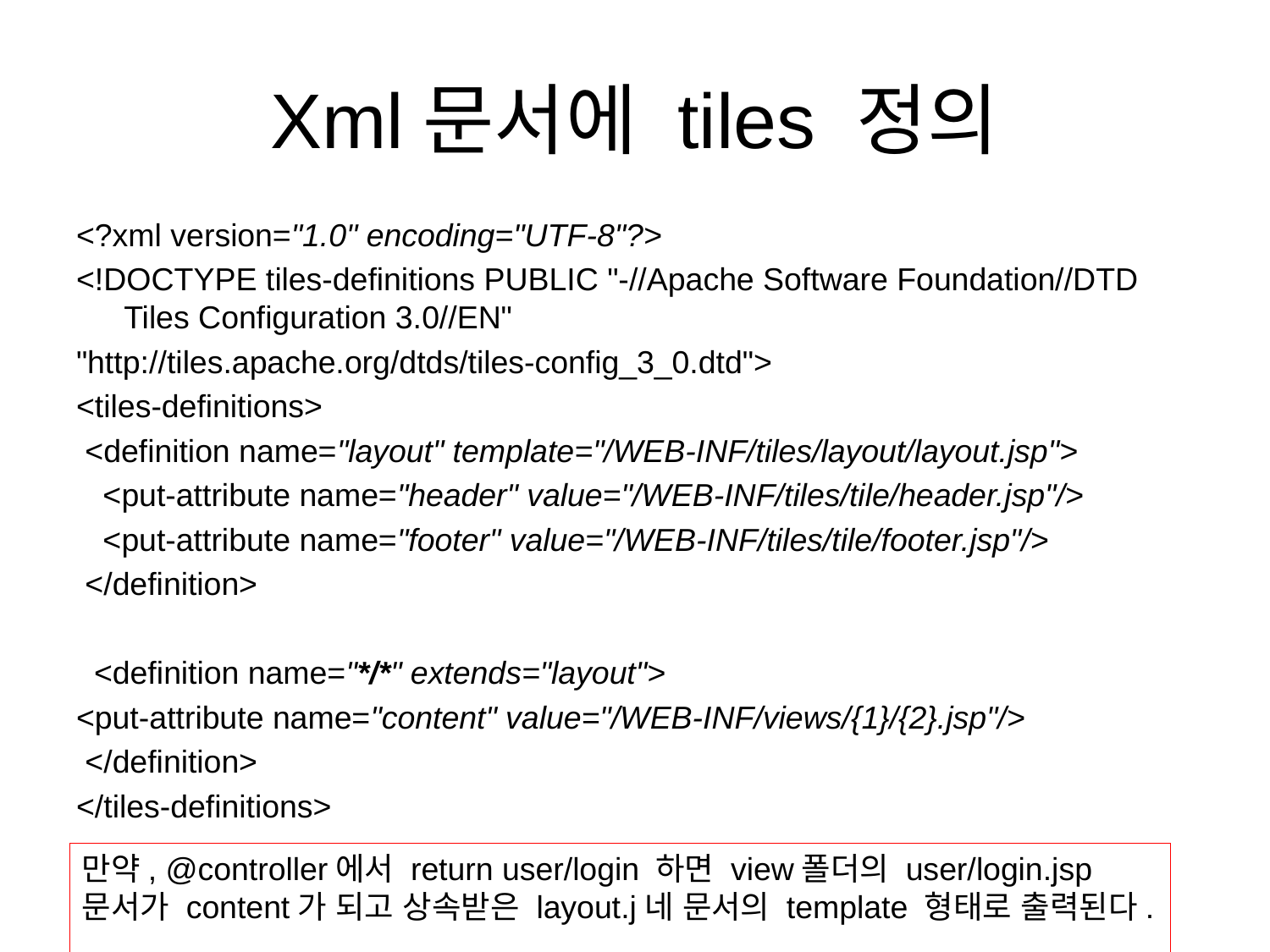

# Xml문서에 tiles 정의
<?xml version="1.0" encoding="UTF-8"?>
<!DOCTYPE tiles-definitions PUBLIC "-//Apache Software Foundation//DTD Tiles Configuration 3.0//EN"
"http://tiles.apache.org/dtds/tiles-config_3_0.dtd">
<tiles-definitions>
 <definition name="layout" template="/WEB-INF/tiles/layout/layout.jsp">
   <put-attribute name="header" value="/WEB-INF/tiles/tile/header.jsp"/>
   <put-attribute name="footer" value="/WEB-INF/tiles/tile/footer.jsp"/>
 </definition>

  <definition name="*/*" extends="layout">
<put-attribute name="content" value="/WEB-INF/views/{1}/{2}.jsp"/>
 </definition>
</tiles-definitions>

만약, @controller에서 return user/login 하면 view폴더의 user/login.jsp문서가 content가 되고 상속받은 layout.j네 문서의 template 형태로 출력된다.